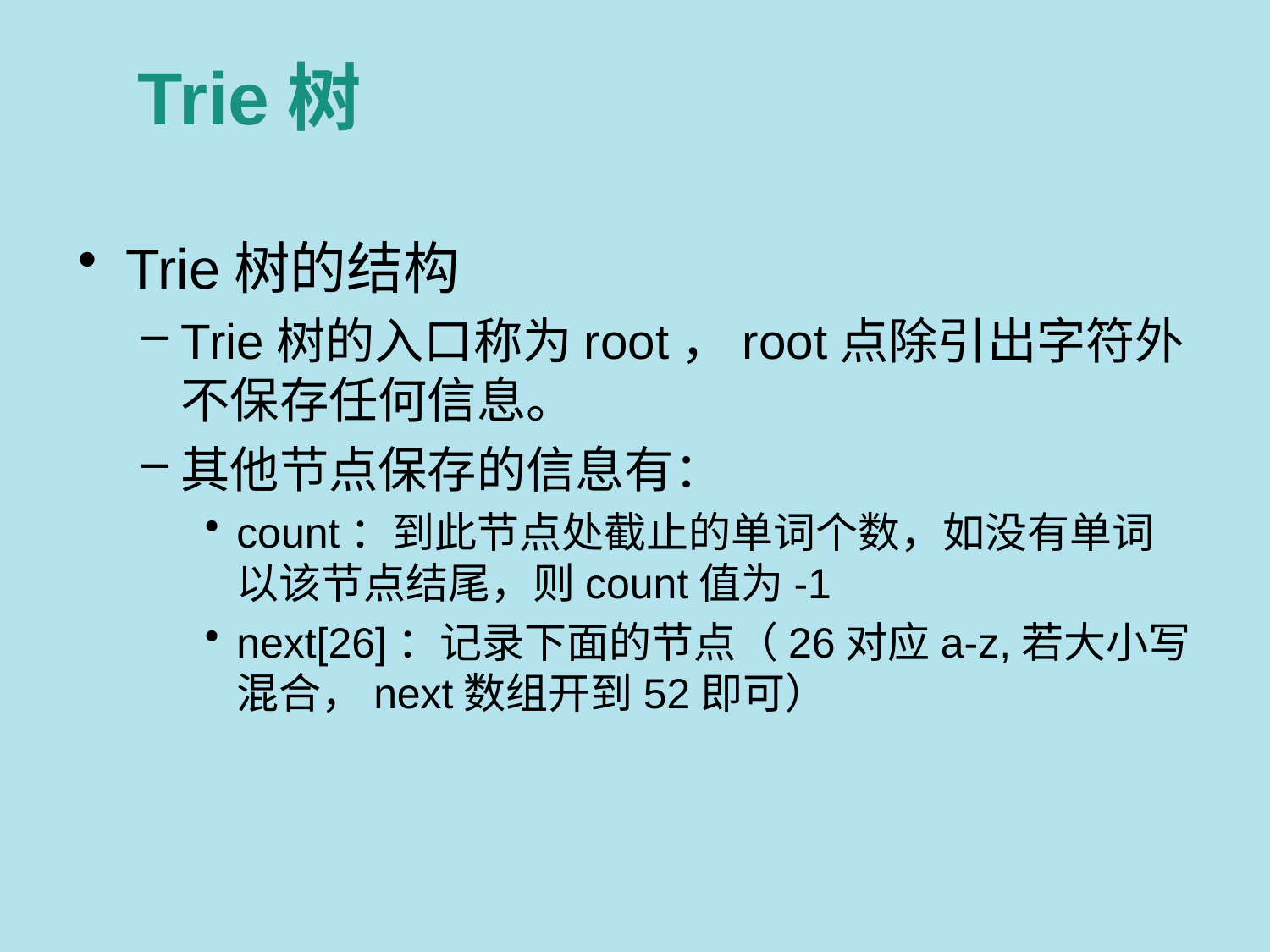

# Trie树
Trie树的结构
Trie树的入口称为root，root点除引出字符外不保存任何信息。
其他节点保存的信息有：
count：到此节点处截止的单词个数，如没有单词以该节点结尾，则count值为-1
next[26]：记录下面的节点（26对应a-z,若大小写混合，next数组开到52即可）